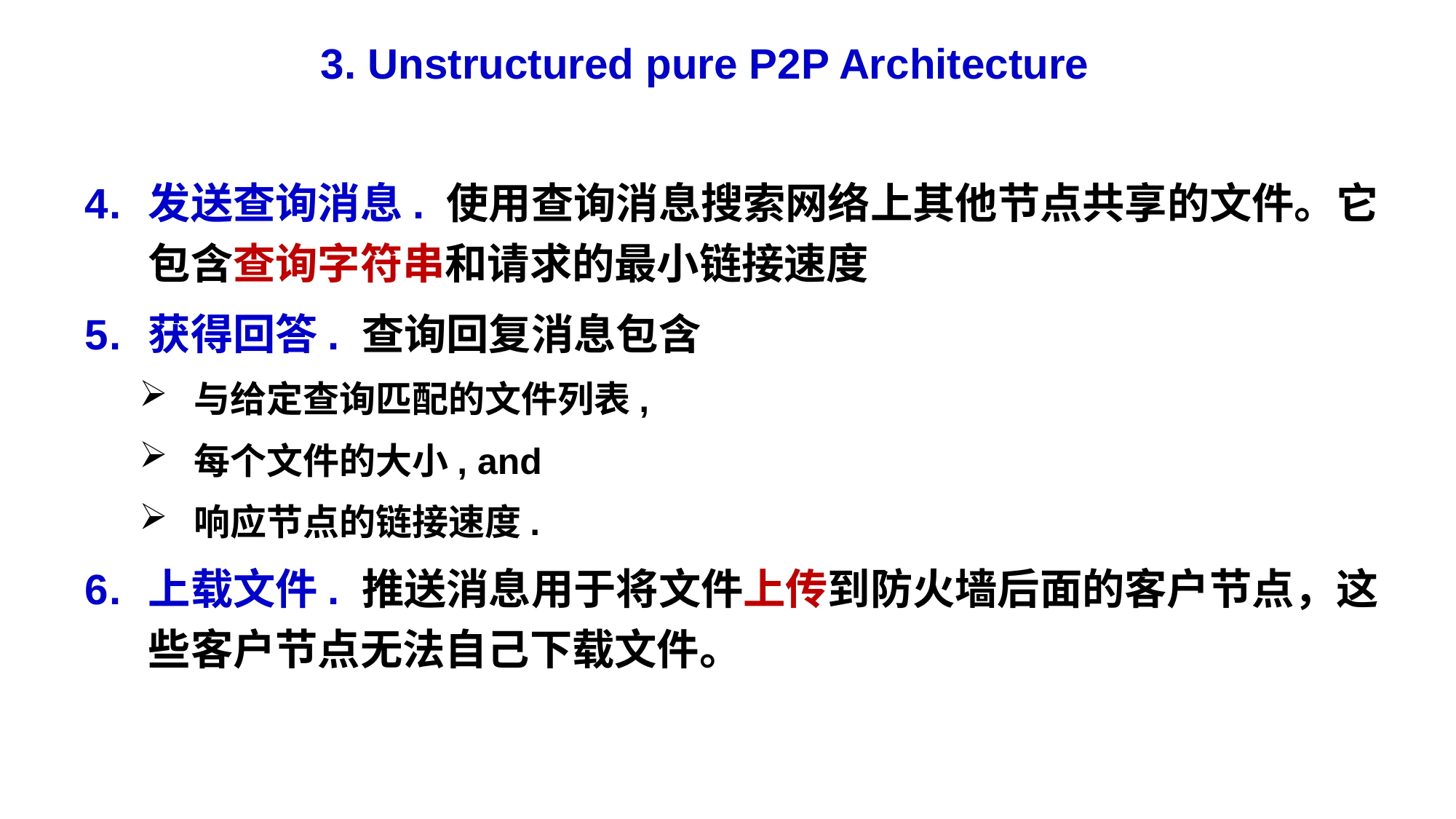

3. Unstructured pure P2P Architecture
发送查询消息. 使用查询消息搜索网络上其他节点共享的文件。它包含查询字符串和请求的最小链接速度
获得回答. 查询回复消息包含
与给定查询匹配的文件列表,
每个文件的大小, and
响应节点的链接速度.
上载文件. 推送消息用于将文件上传到防火墙后面的客户节点，这些客户节点无法自己下载文件。